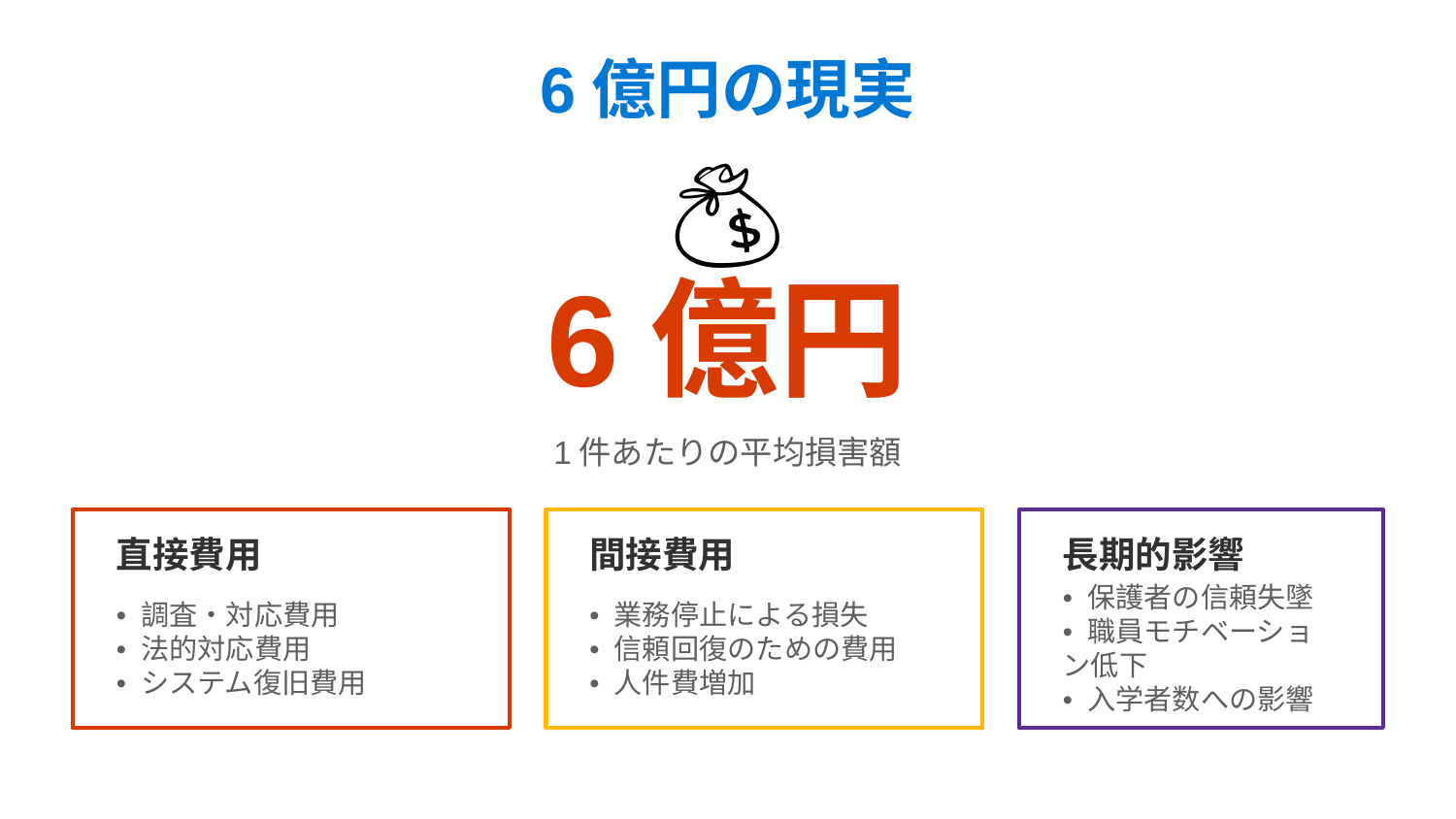

6億円の現実
💰
6億円
1件あたりの平均損害額

直接費用
間接費用
長期的影響
• 調査・対応費用
• 法的対応費用
• システム復旧費用
• 業務停止による損失
• 信頼回復のための費用
• 人件費増加
• 保護者の信頼失墜
• 職員モチベーション低下
• 入学者数への影響